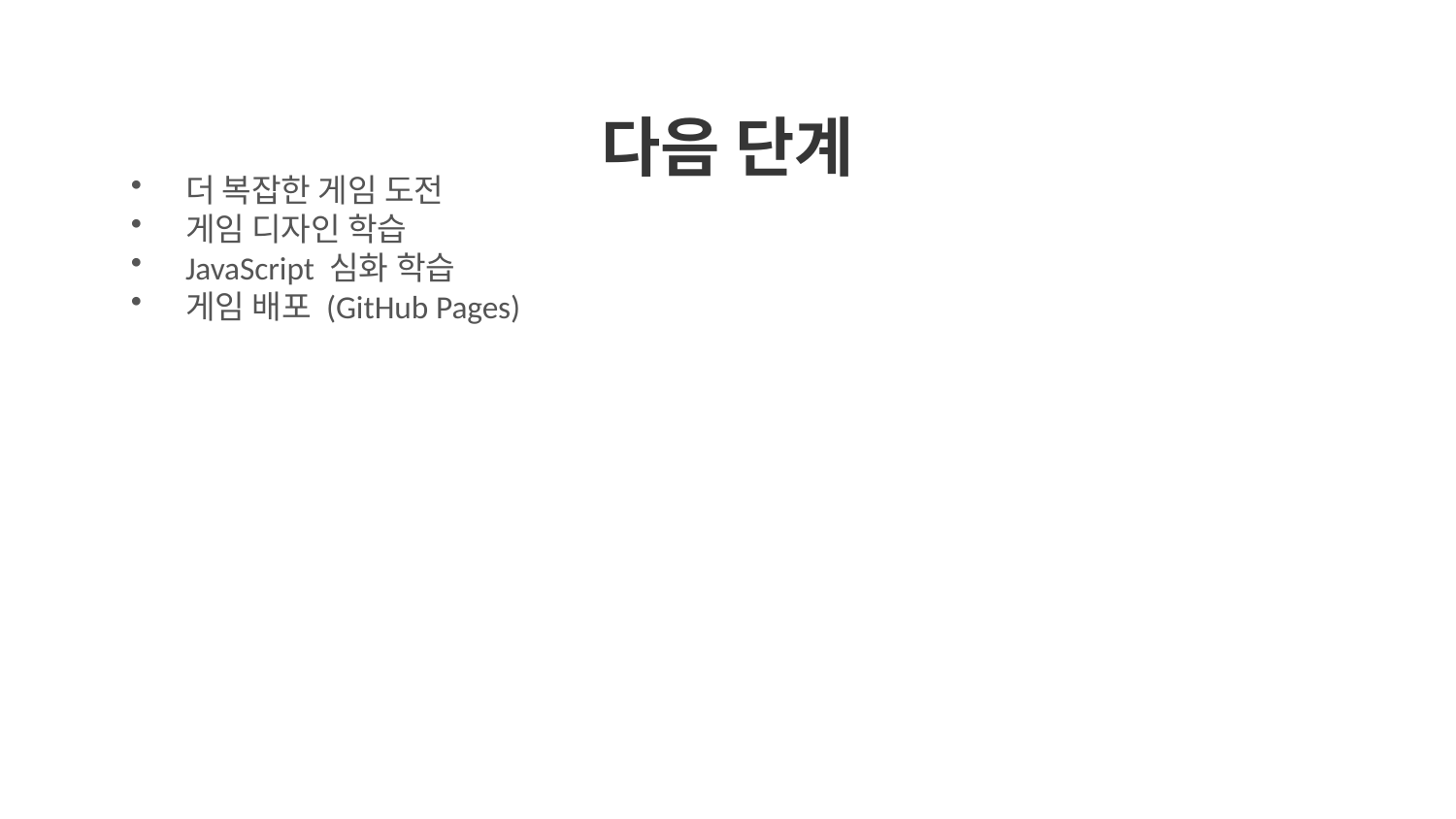

다음 단계
더 복잡한 게임 도전
게임 디자인 학습
JavaScript 심화 학습
게임 배포 (GitHub Pages)